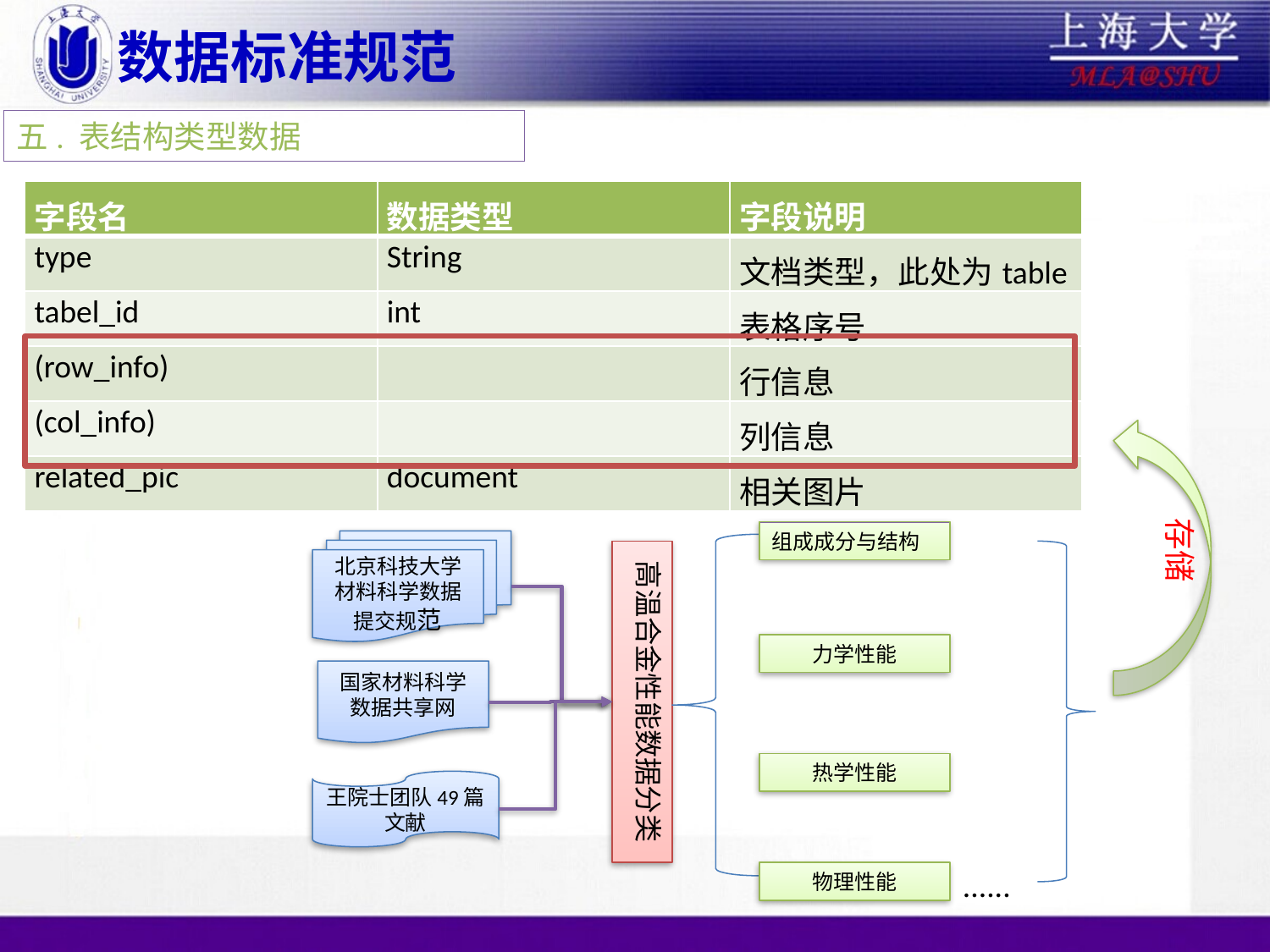

# 数据标准规范

五. 表结构类型数据
| 字段名 | 数据类型 | 字段说明 |
| --- | --- | --- |
| type | String | 文档类型，此处为table |
| tabel\_id | int | 表格序号 |
| (row\_info) |  | 行信息 |
| (col\_info) |  | 列信息 |
| related\_pic | document | 相关图片 |

存储

组成成分与结构
北京科技大学材料科学数据提交规范
国家材料科学数据共享网
王院士团队49篇文献

高温合金性能数据分类
力学性能
热学性能
......
物理性能